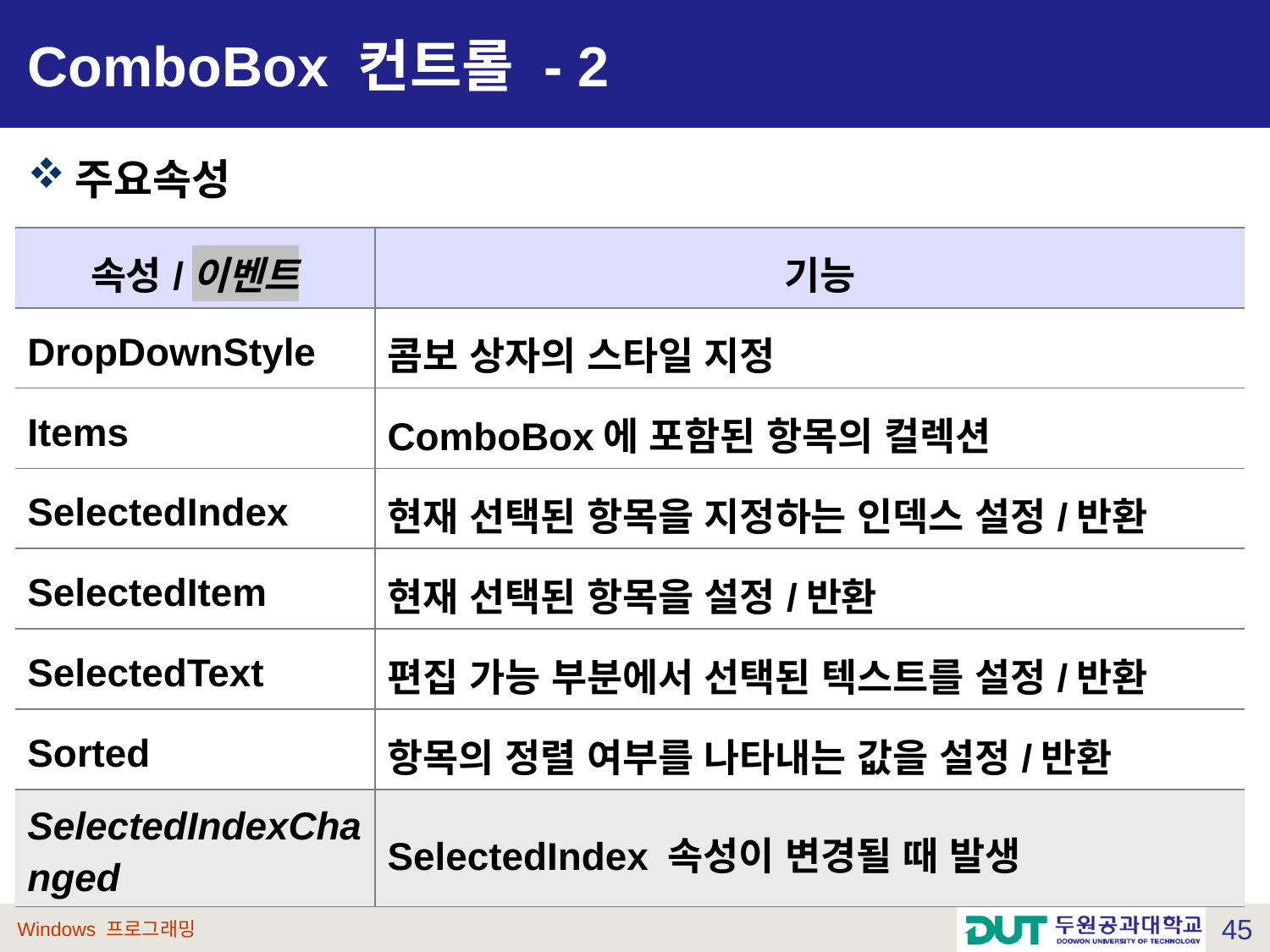

# ComboBox 컨트롤 - 2
주요속성
| 속성/이벤트 | 기능 |
| --- | --- |
| DropDownStyle | 콤보 상자의 스타일 지정 |
| Items | ComboBox에 포함된 항목의 컬렉션 |
| SelectedIndex | 현재 선택된 항목을 지정하는 인덱스 설정/반환 |
| SelectedItem | 현재 선택된 항목을 설정/반환 |
| SelectedText | 편집 가능 부분에서 선택된 텍스트를 설정/반환 |
| Sorted | 항목의 정렬 여부를 나타내는 값을 설정/반환 |
| SelectedIndexChanged | SelectedIndex 속성이 변경될 때 발생 |